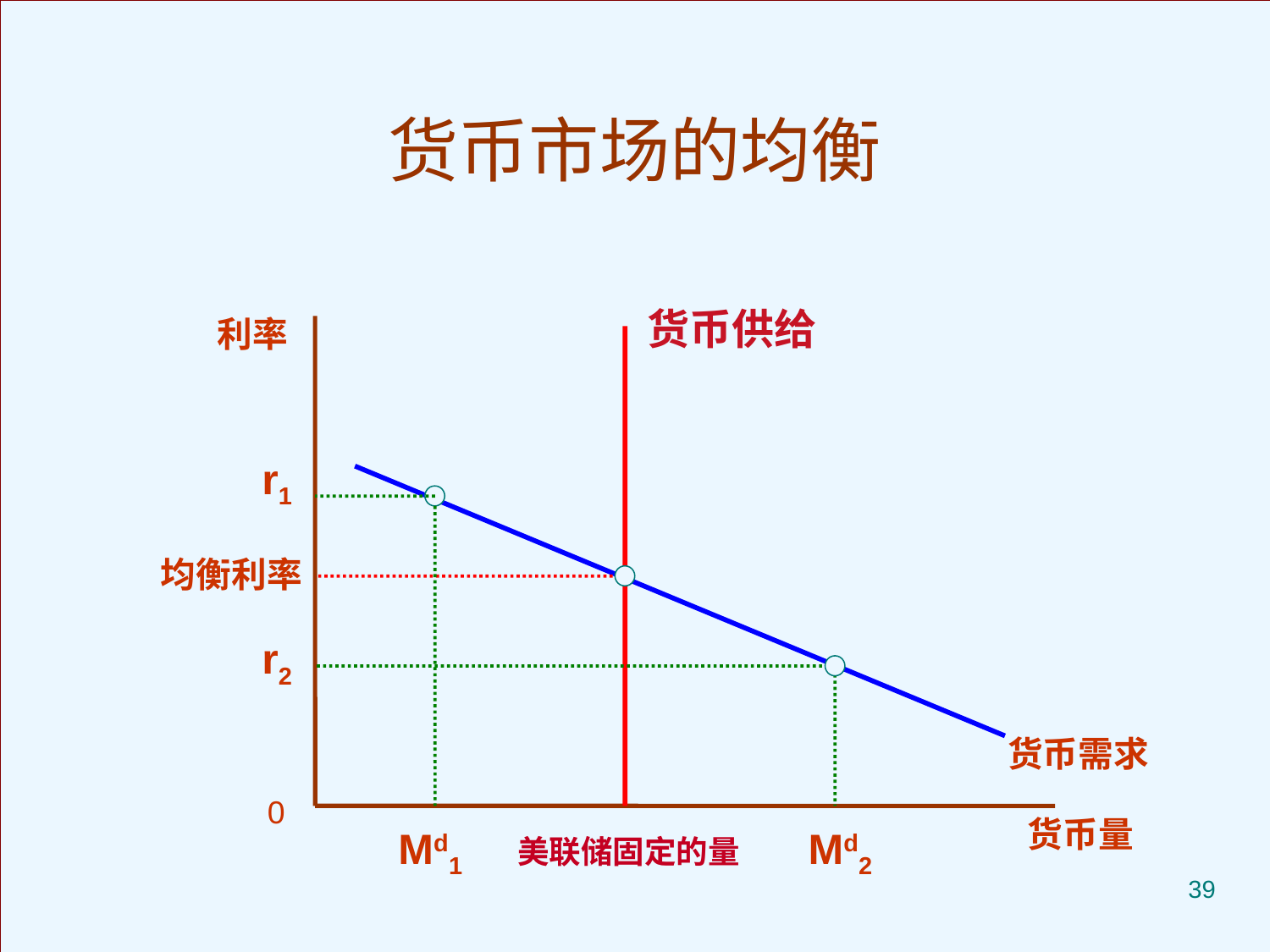

货币市场的均衡
#

货币供给
利率

r1

均衡利率

r2

货币需求
0

货币量
Md1
Md2
美联储固定的量
39